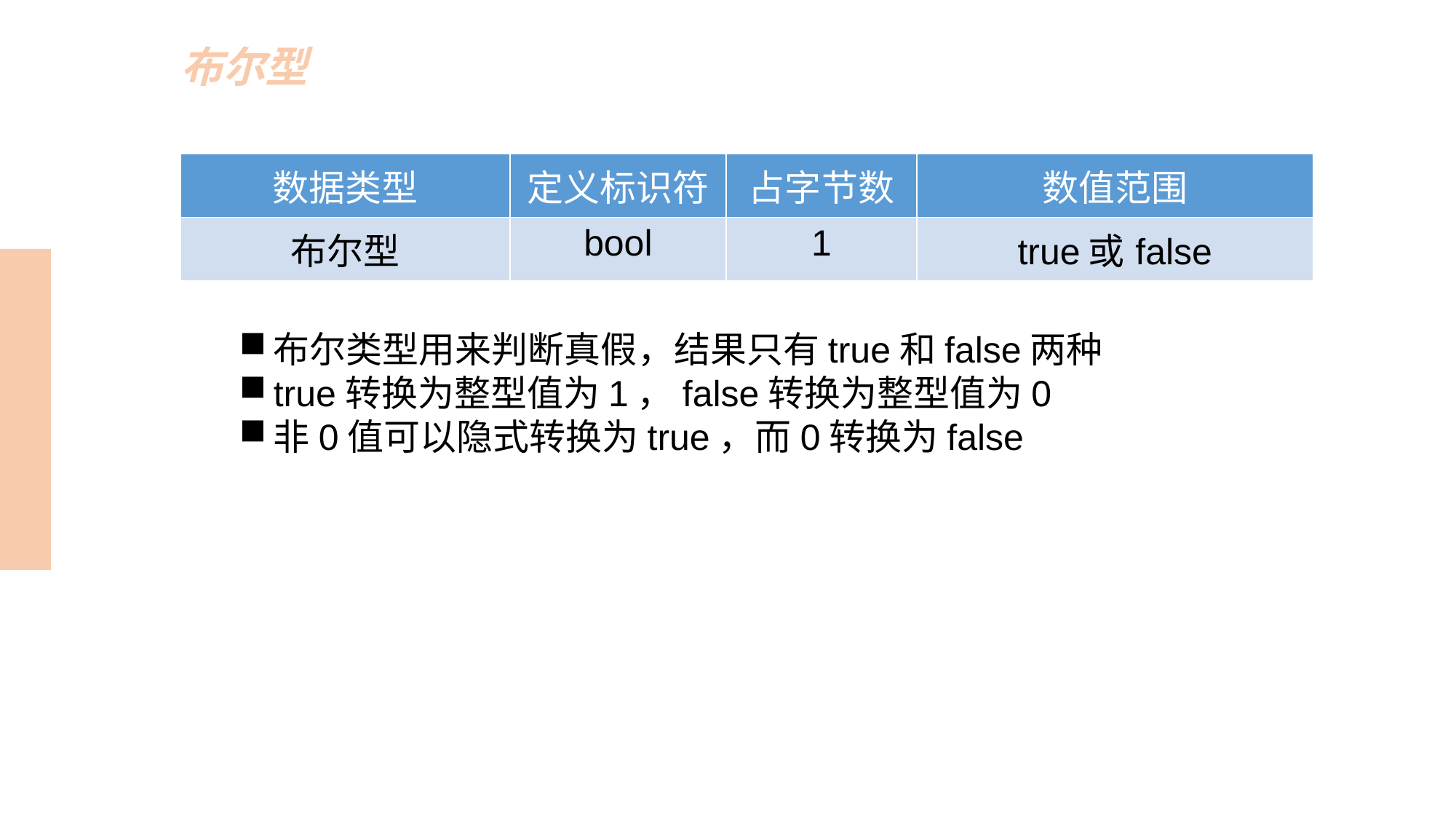

布尔型
| 数据类型 | 定义标识符 | 占字节数 | 数值范围 |
| --- | --- | --- | --- |
| 布尔型 | bool | 1 | true或false |
布尔类型用来判断真假，结果只有true和false两种
true转换为整型值为1，false转换为整型值为0
非0值可以隐式转换为true，而0转换为false